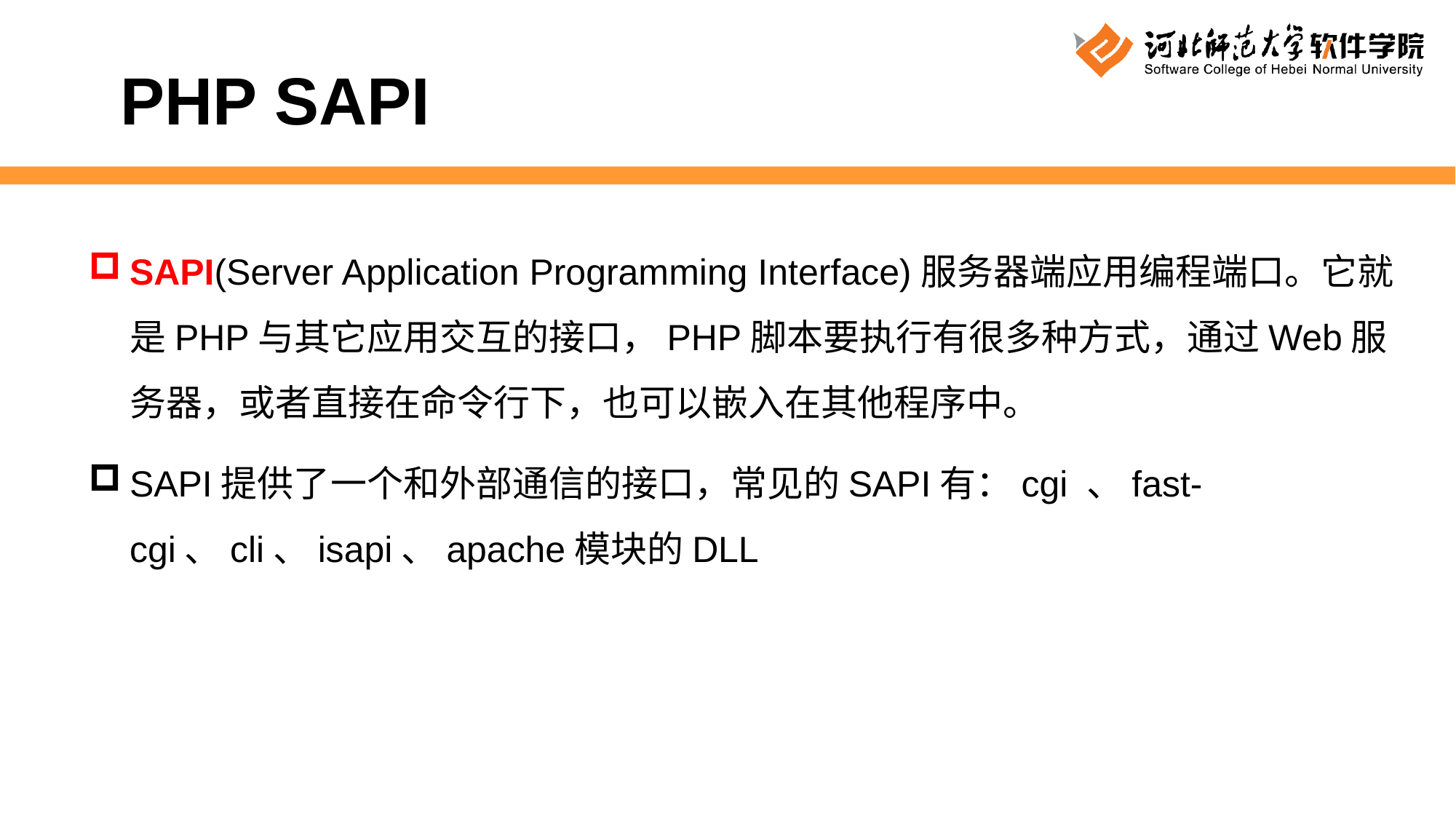

PHP SAPI
SAPI(Server Application Programming Interface)服务器端应用编程端口。它就是PHP与其它应用交互的接口，PHP脚本要执行有很多种方式，通过Web服务器，或者直接在命令行下，也可以嵌入在其他程序中。
SAPI提供了一个和外部通信的接口，常见的SAPI有：cgi 、fast-cgi、cli、isapi、apache模块的DLL